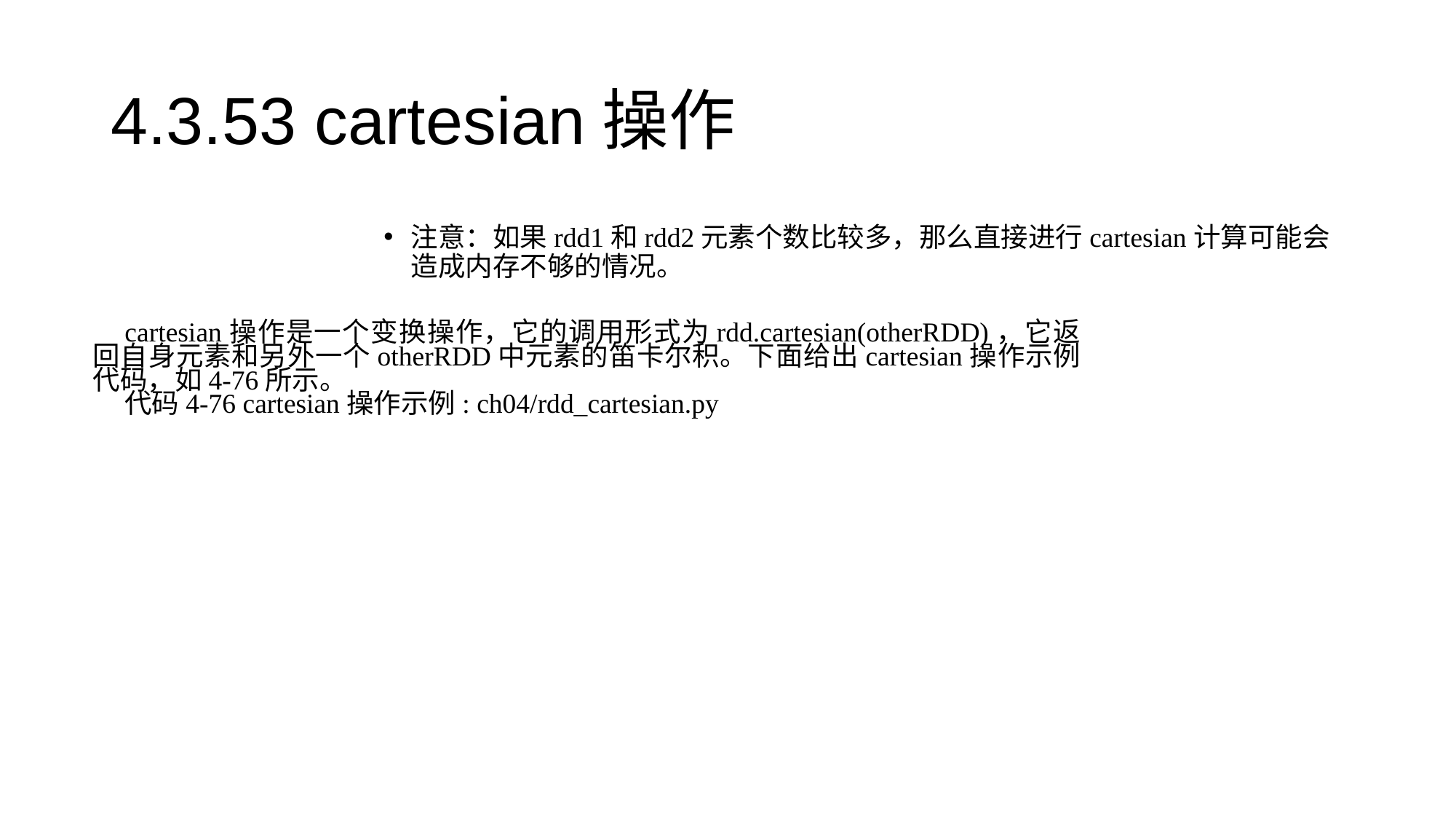

# 4.3.53 cartesian操作
注意：如果rdd1和rdd2元素个数比较多，那么直接进行cartesian计算可能会造成内存不够的情况。
cartesian操作是一个变换操作，它的调用形式为rdd.cartesian(otherRDD)，它返回自身元素和另外一个otherRDD中元素的笛卡尔积。下面给出cartesian操作示例代码，如4-76所示。
代码4-76 cartesian操作示例: ch04/rdd_cartesian.py